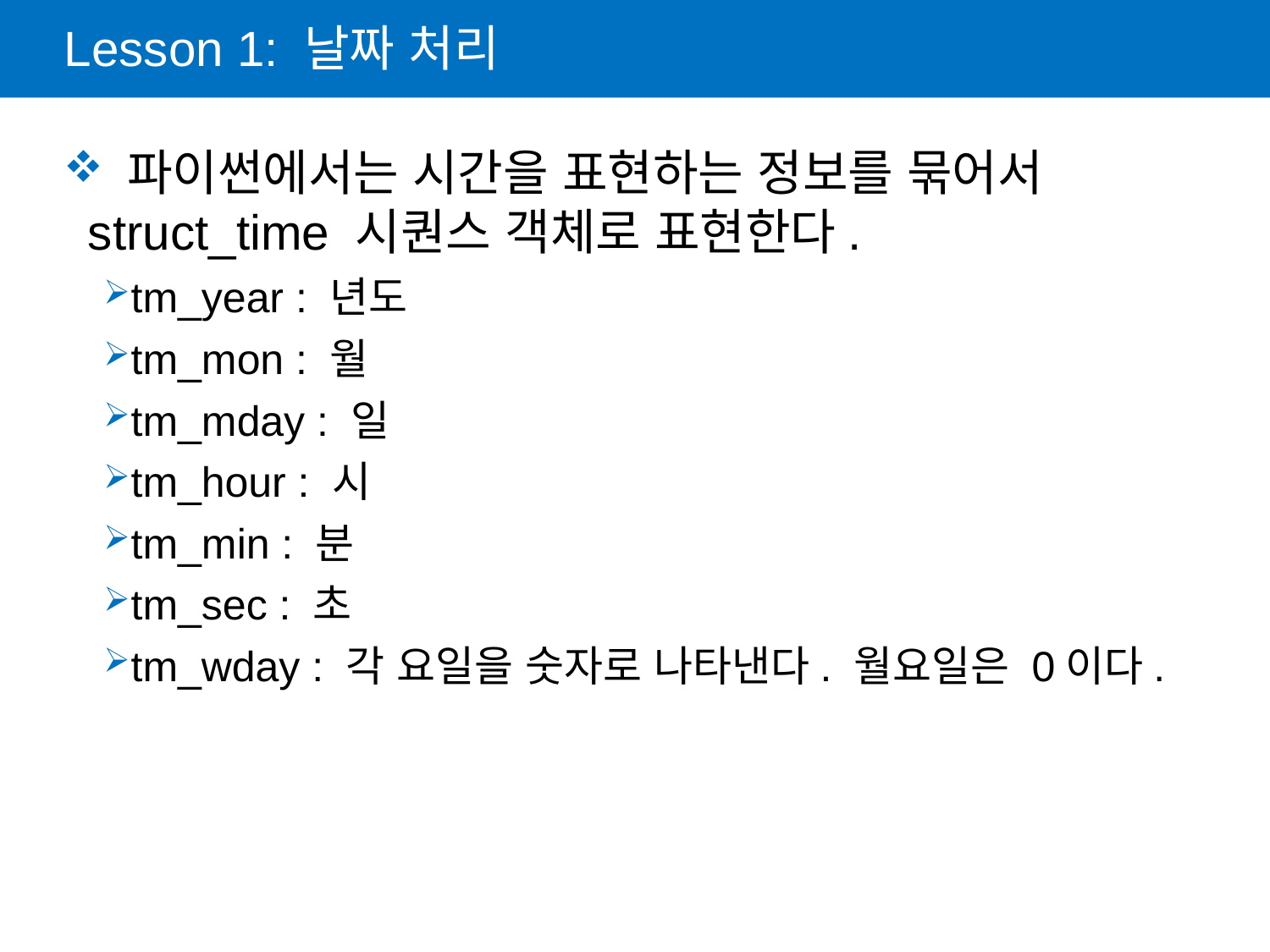

# Lesson 1: 날짜 처리
 파이썬에서는 시간을 표현하는 정보를 묶어서 struct_time 시퀀스 객체로 표현한다.
tm_year : 년도
tm_mon : 월
tm_mday : 일
tm_hour : 시
tm_min : 분
tm_sec : 초
tm_wday : 각 요일을 숫자로 나타낸다. 월요일은 0이다.